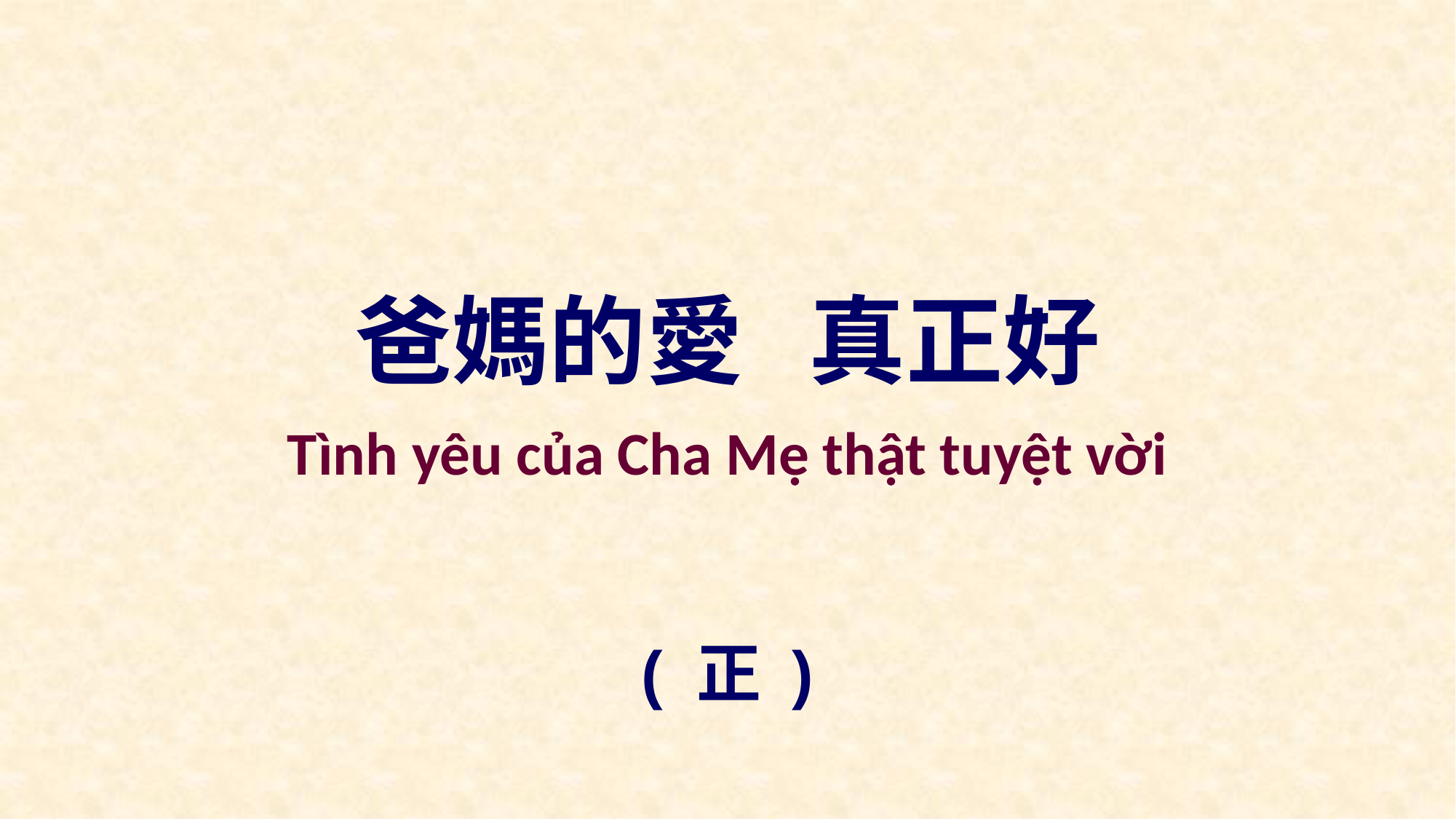

爸媽的愛   真正好
Tình yêu của Cha Mẹ thật tuyệt vời
( 正 )